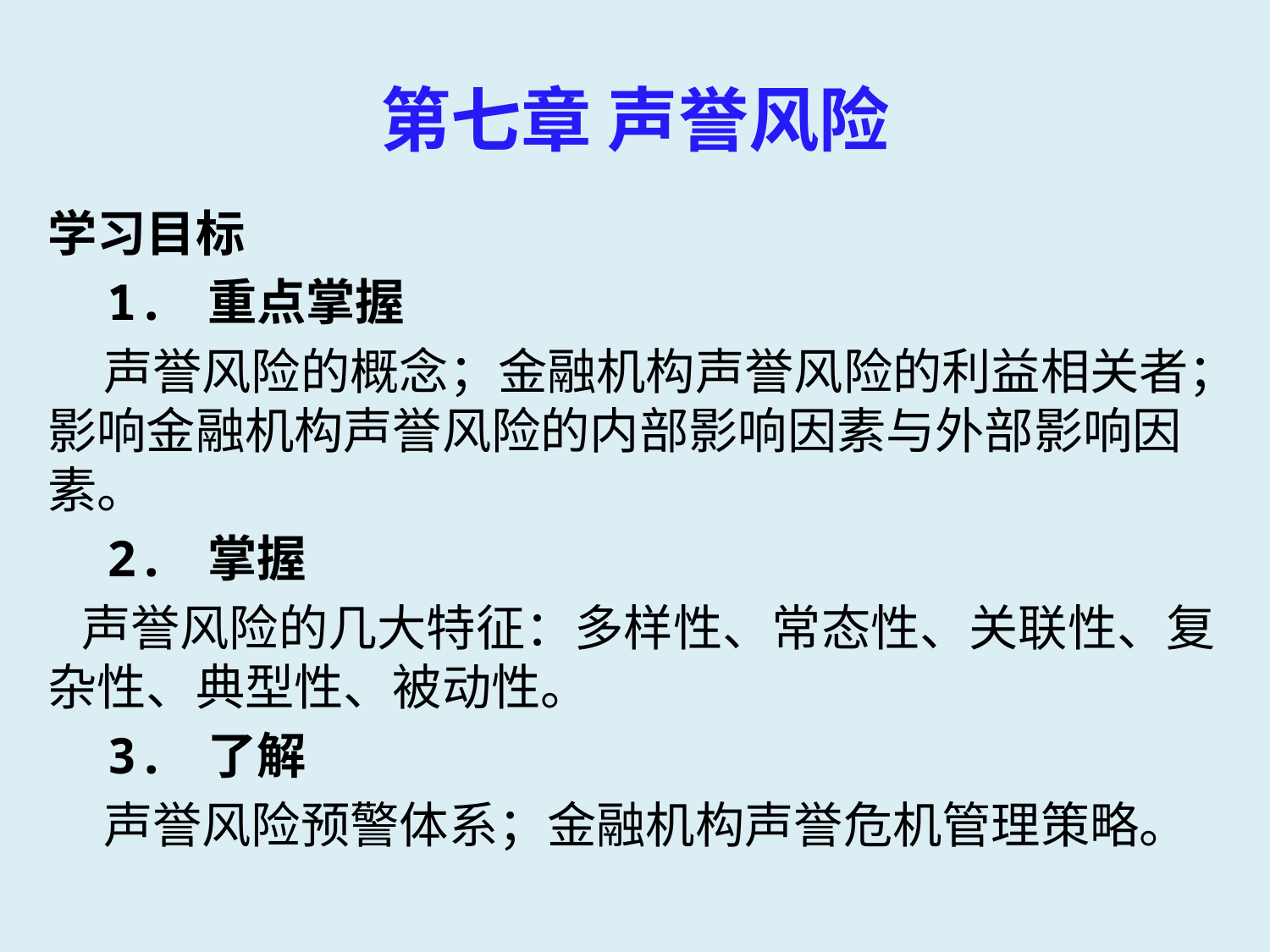

# 第七章 声誉风险
学习目标
  1. 重点掌握
    声誉风险的概念；金融机构声誉风险的利益相关者；影响金融机构声誉风险的内部影响因素与外部影响因素。
  2. 掌握
  声誉风险的几大特征：多样性、常态性、关联性、复杂性、典型性、被动性。
  3. 了解
    声誉风险预警体系；金融机构声誉危机管理策略。